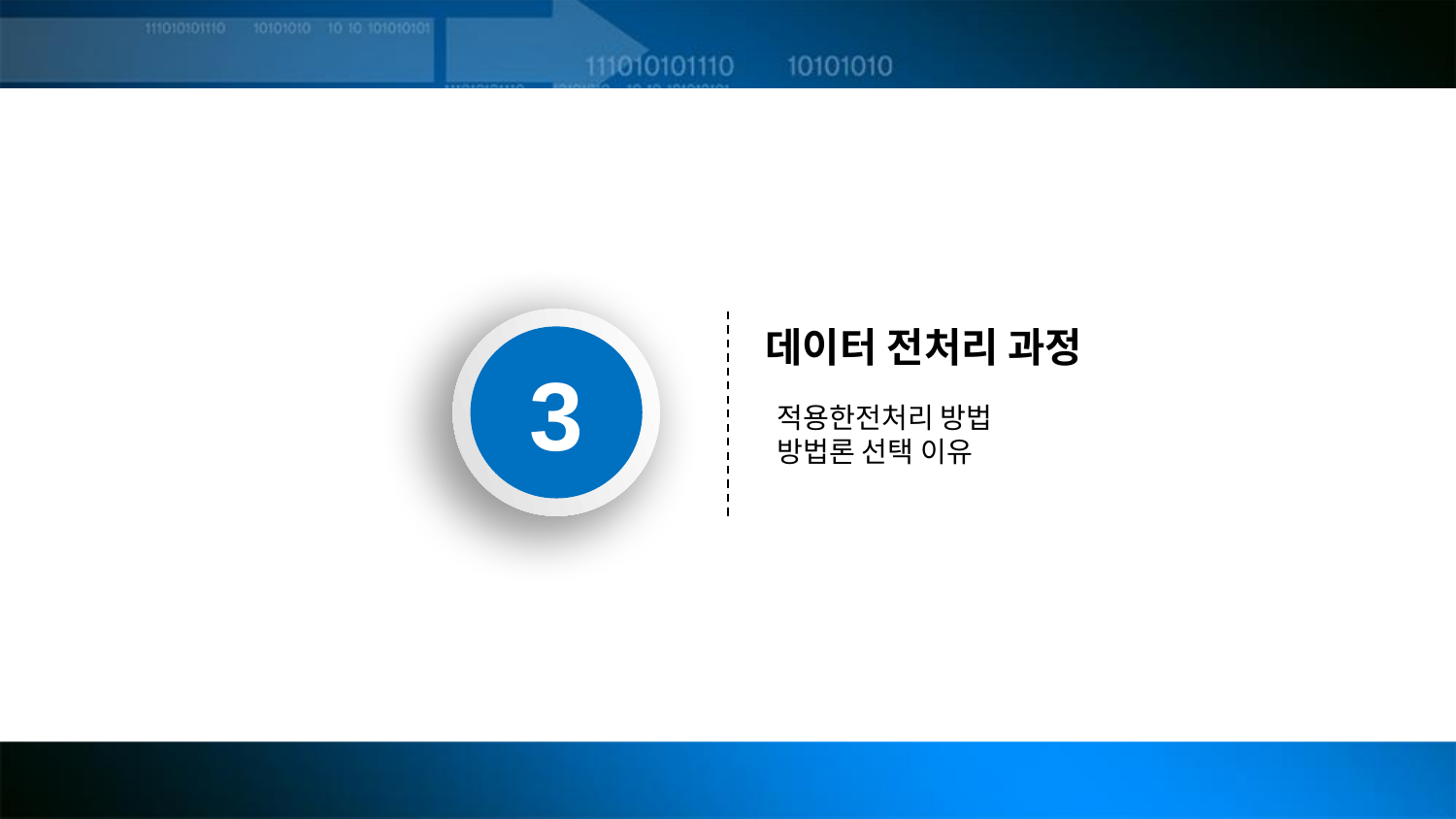

3
데이터 전처리 과정
적용한전처리 방법
방법론 선택 이유